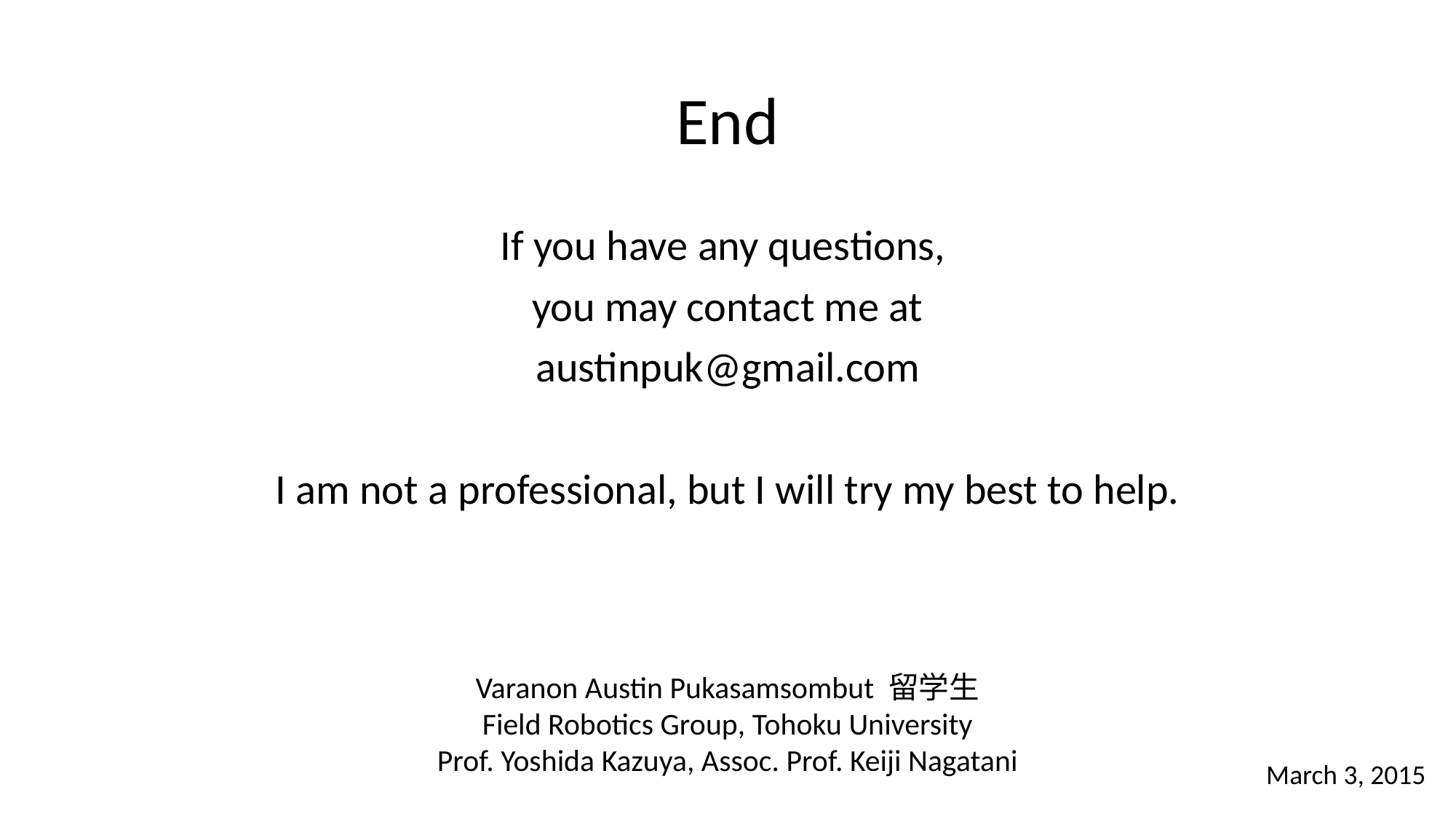

# End
If you have any questions,
you may contact me at
austinpuk@gmail.com

I am not a professional, but I will try my best to help.
Varanon Austin Pukasamsombut 留学生
Field Robotics Group, Tohoku University
Prof. Yoshida Kazuya, Assoc. Prof. Keiji Nagatani
March 3, 2015